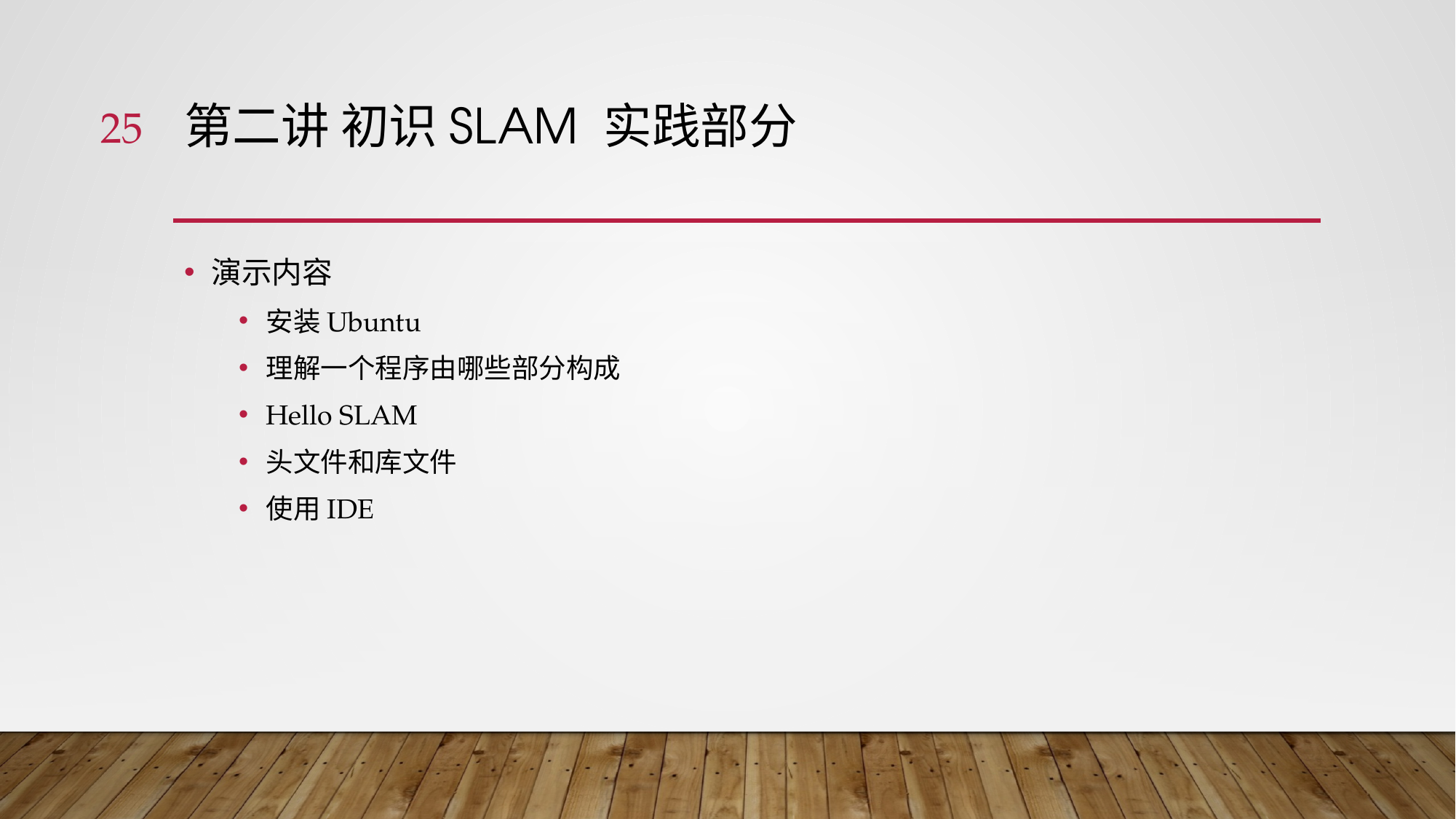

25
# 第二讲 初识SLAM 实践部分
演示内容
安装Ubuntu
理解一个程序由哪些部分构成
Hello SLAM
头文件和库文件
使用IDE